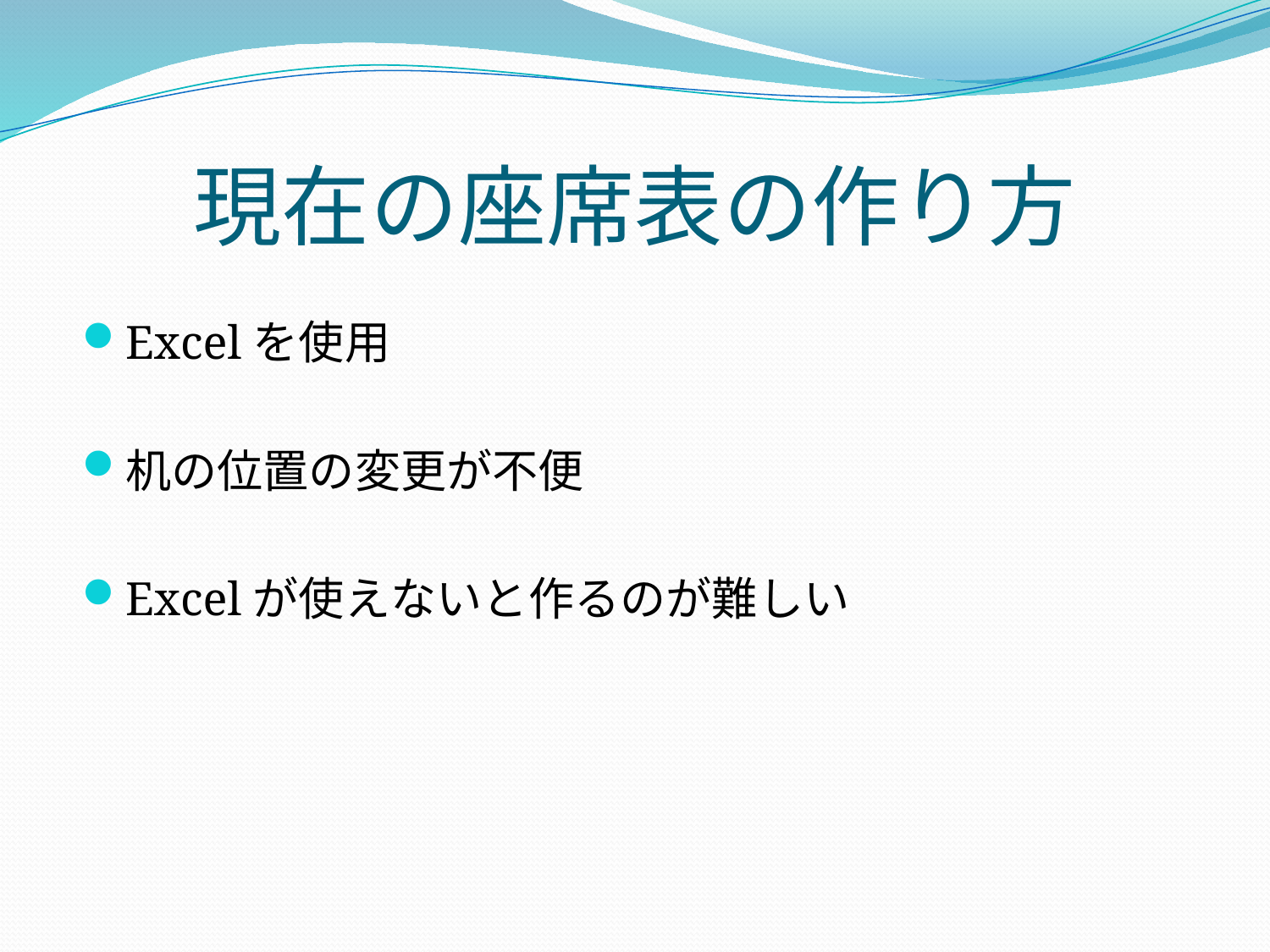

# 現在の座席表の作り方
Excelを使用

机の位置の変更が不便

Excelが使えないと作るのが難しい